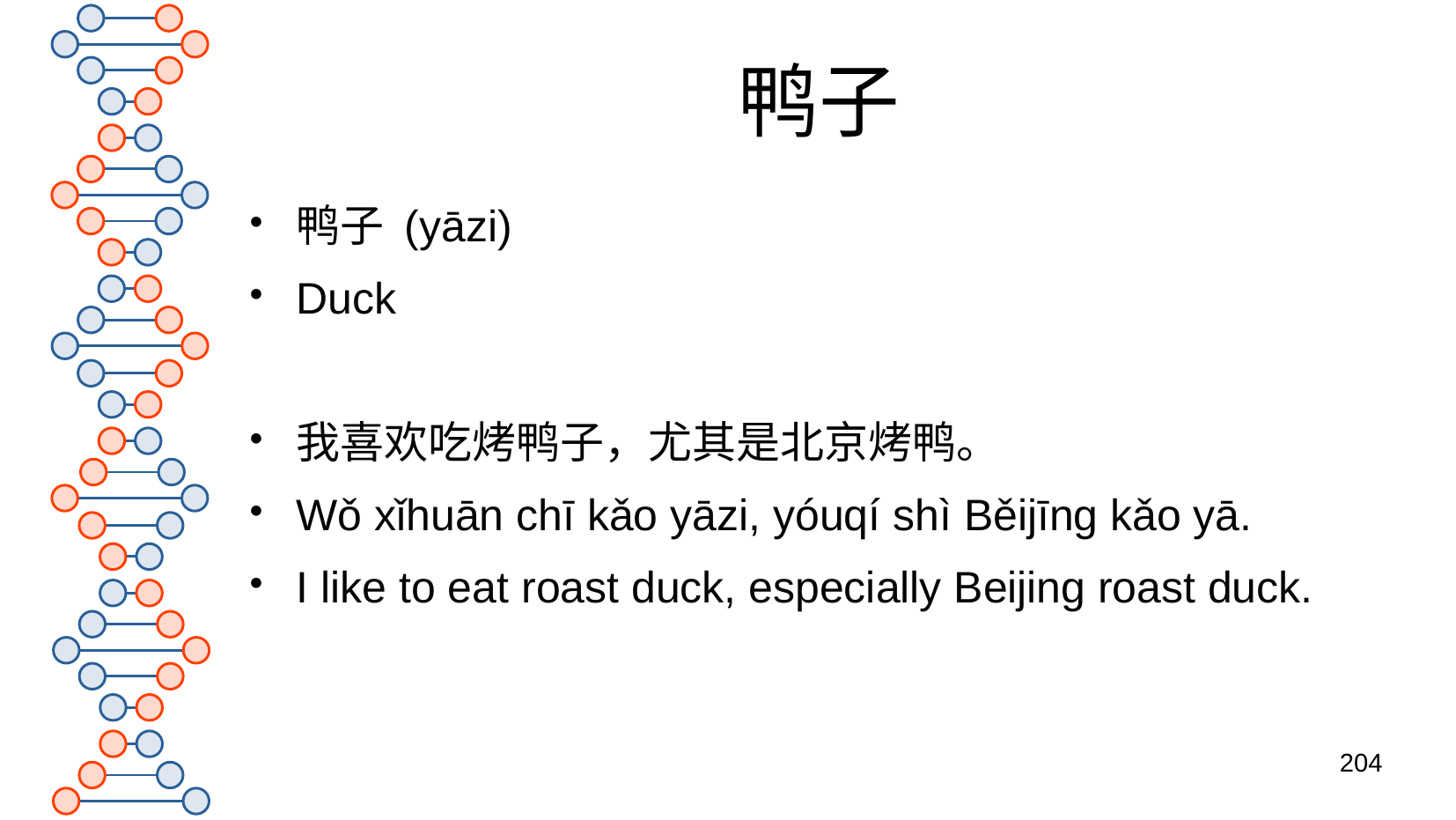

# 鸭子
鸭子 (yāzi)
Duck

我喜欢吃烤鸭子，尤其是北京烤鸭。
Wǒ xǐhuān chī kǎo yāzi, yóuqí shì Běijīng kǎo yā.
I like to eat roast duck, especially Beijing roast duck.

204